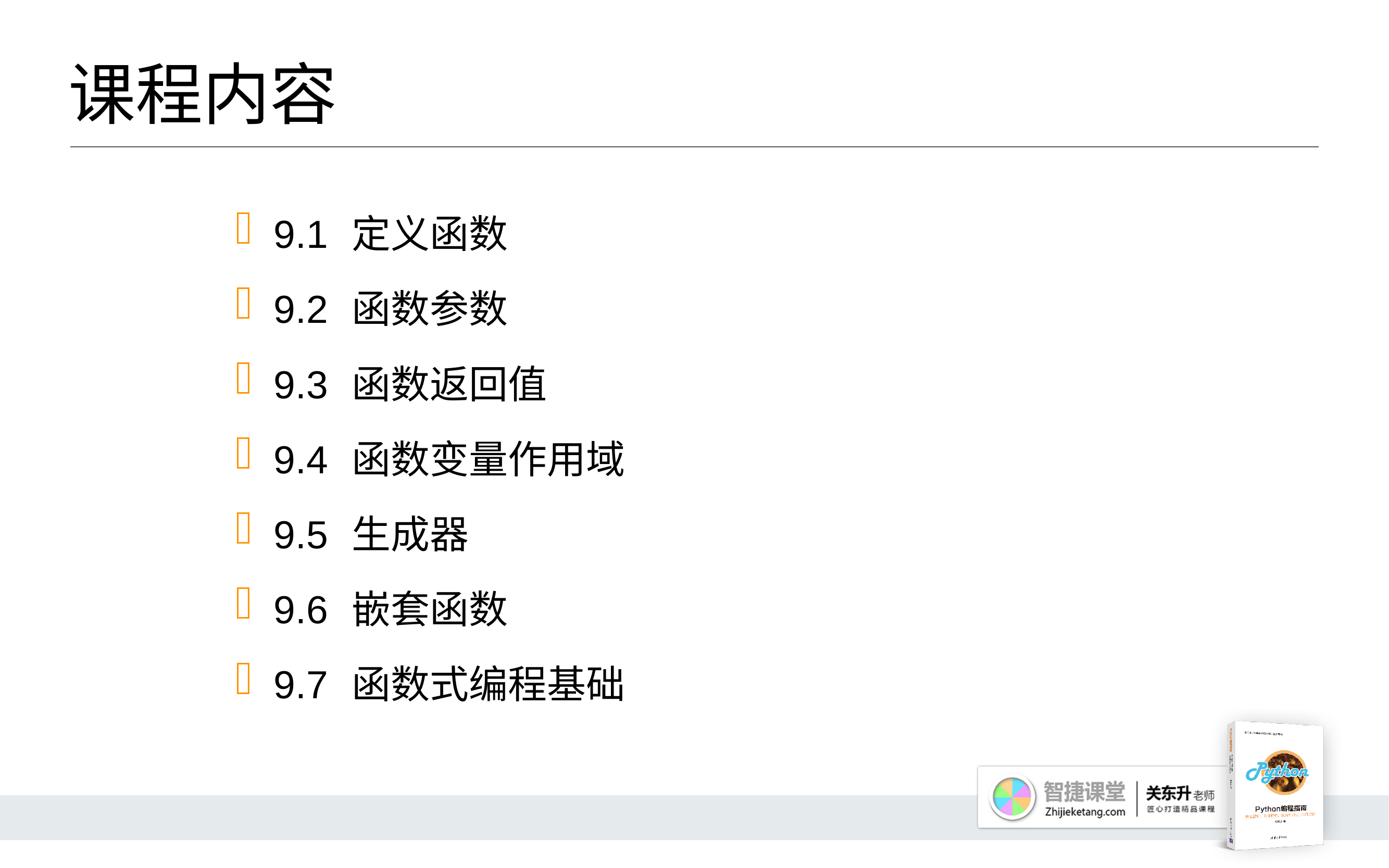

# 课程内容
9.1 	定义函数
9.2 	函数参数
9.3 	函数返回值
9.4 	函数变量作用域
9.5 	生成器
9.6 	嵌套函数
9.7 	函数式编程基础